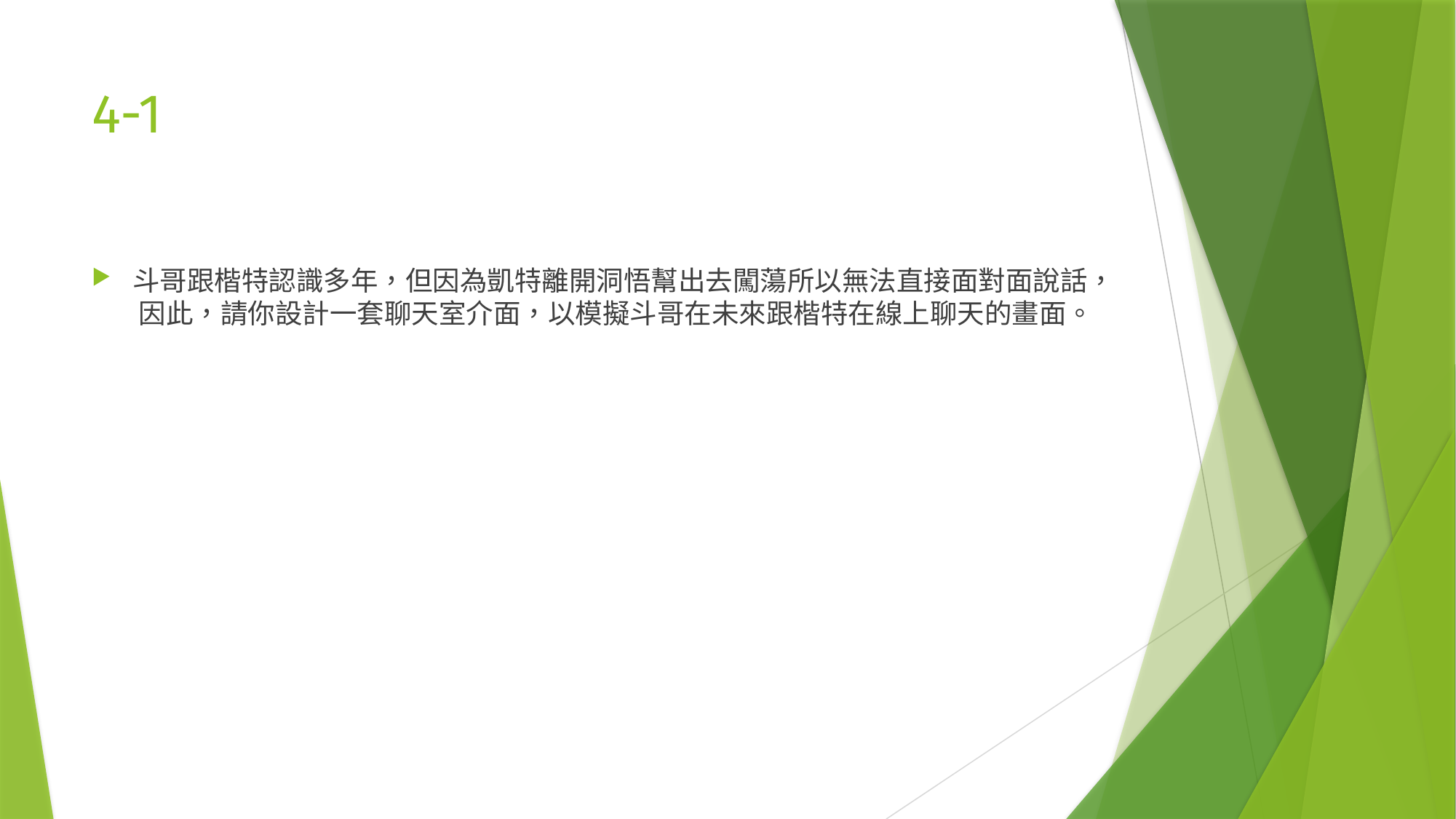

# 4-1
斗哥跟楷特認識多年，但因為凱特離開洞悟幫出去闖蕩所以無法直接面對面說話， 因此，請你設計一套聊天室介面，以模擬斗哥在未來跟楷特在線上聊天的畫面。